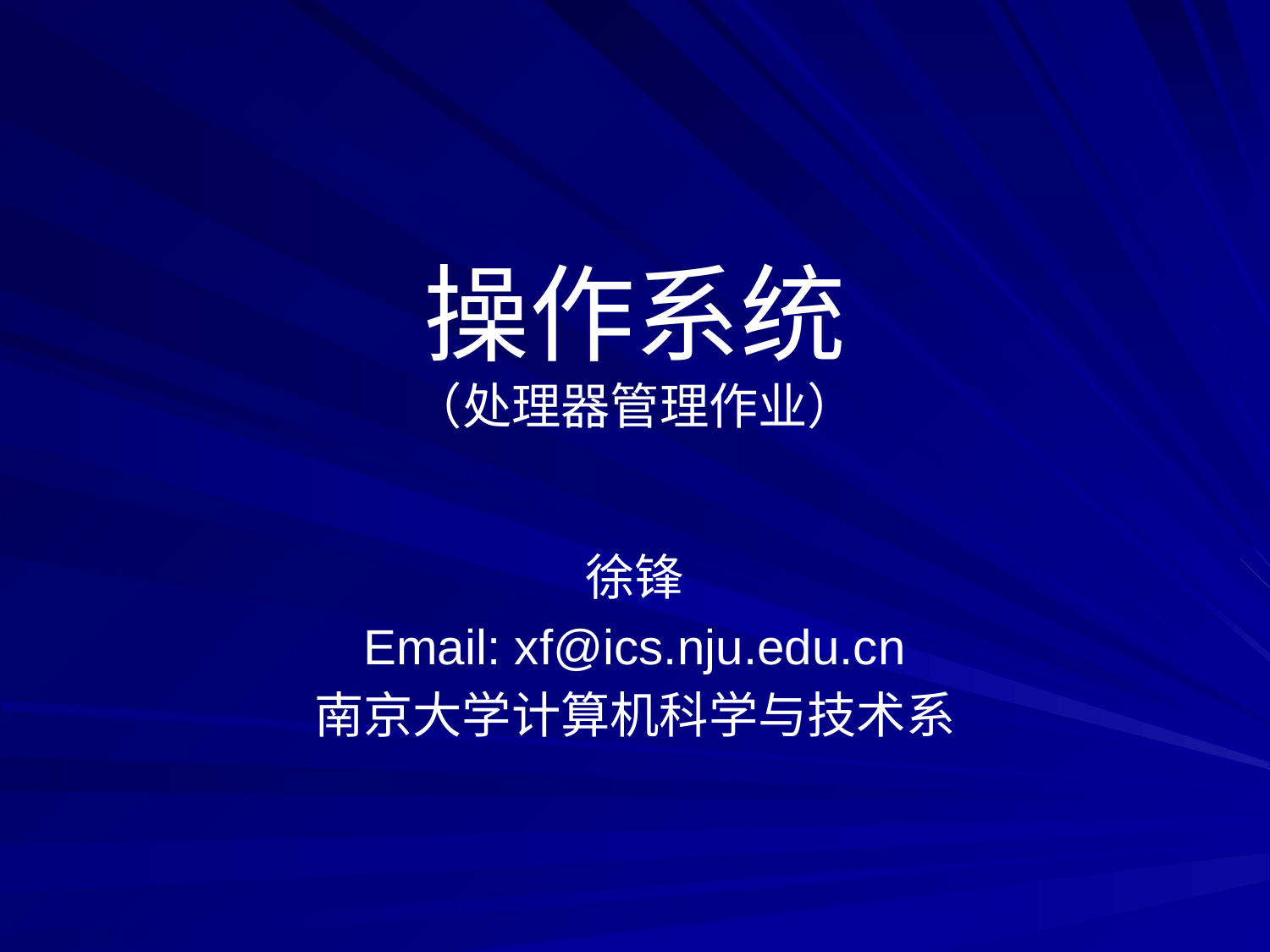

# 操作系统 （处理器管理作业）
徐锋
Email: xf@ics.nju.edu.cn
南京大学计算机科学与技术系